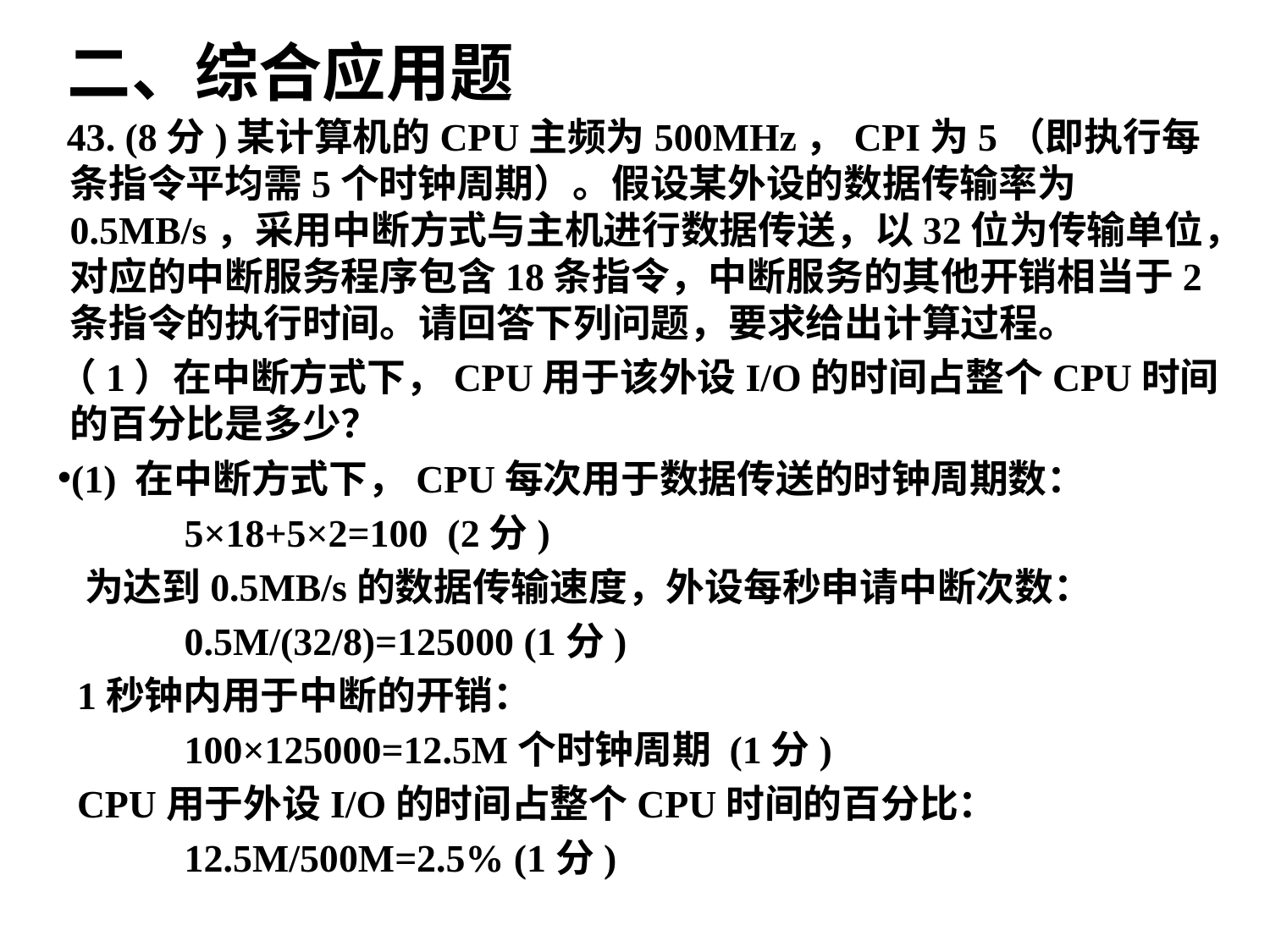

# 二、综合应用题
 43. (8分)某计算机的CPU主频为500MHz，CPI为5（即执行每条指令平均需5个时钟周期）。假设某外设的数据传输率为0.5MB/s，采用中断方式与主机进行数据传送，以32位为传输单位，对应的中断服务程序包含18条指令，中断服务的其他开销相当于2条指令的执行时间。请回答下列问题，要求给出计算过程。
（1）在中断方式下，CPU用于该外设I/O的时间占整个CPU时间的百分比是多少？
(1) 在中断方式下，CPU每次用于数据传送的时钟周期数：
             5×18+5×2=100  (2分)
  为达到0.5MB/s的数据传输速度，外设每秒申请中断次数：
             0.5M/(32/8)=125000 (1分)
  1秒钟内用于中断的开销：
             100×125000=12.5M个时钟周期 (1分)
  CPU用于外设I/O的时间占整个CPU时间的百分比：
             12.5M/500M=2.5% (1分)